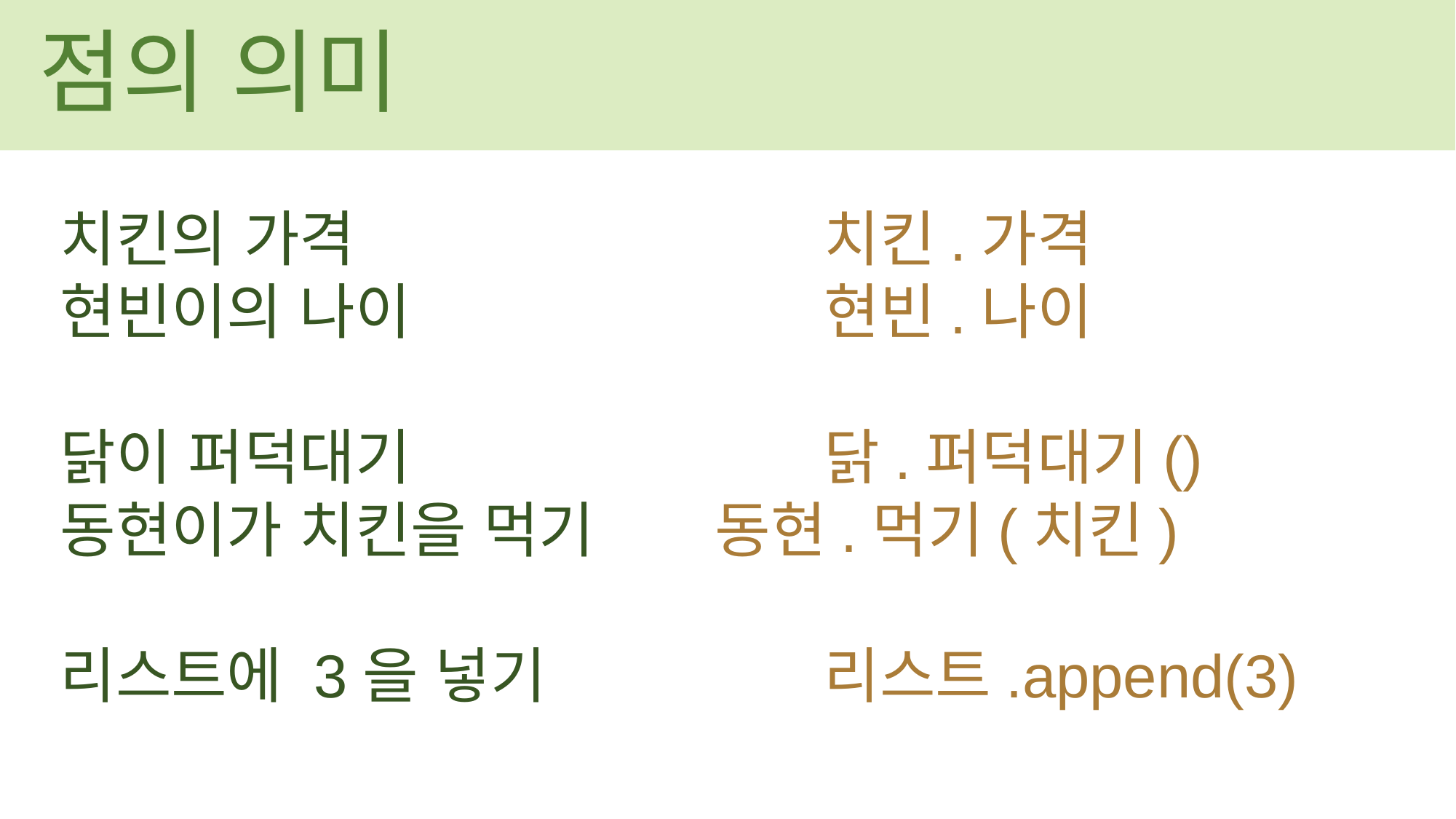

점의 의미
치킨의 가격					치킨.가격
현빈이의 나이				현빈.나이

닭이 퍼덕대기				닭.퍼덕대기()
동현이가 치킨을 먹기		동현.먹기(치킨)

리스트에 3을 넣기			리스트.append(3)